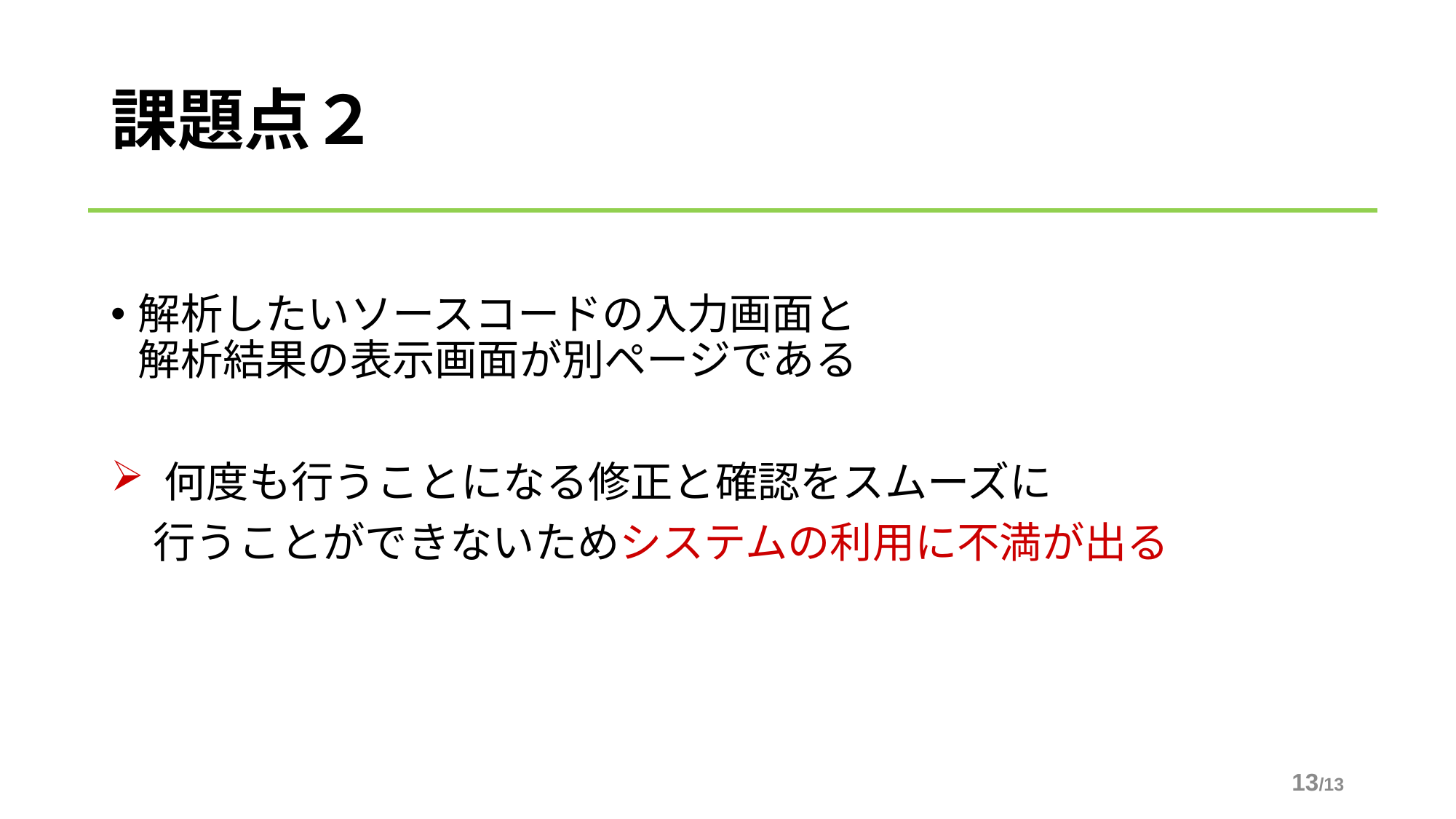

# 課題点２

解析したいソースコードの入力画面と
解析結果の表示画面が別ページである

 何度も行うことになる修正と確認をスムーズに
　行うことができないためシステムの利用に不満が出る

13/13